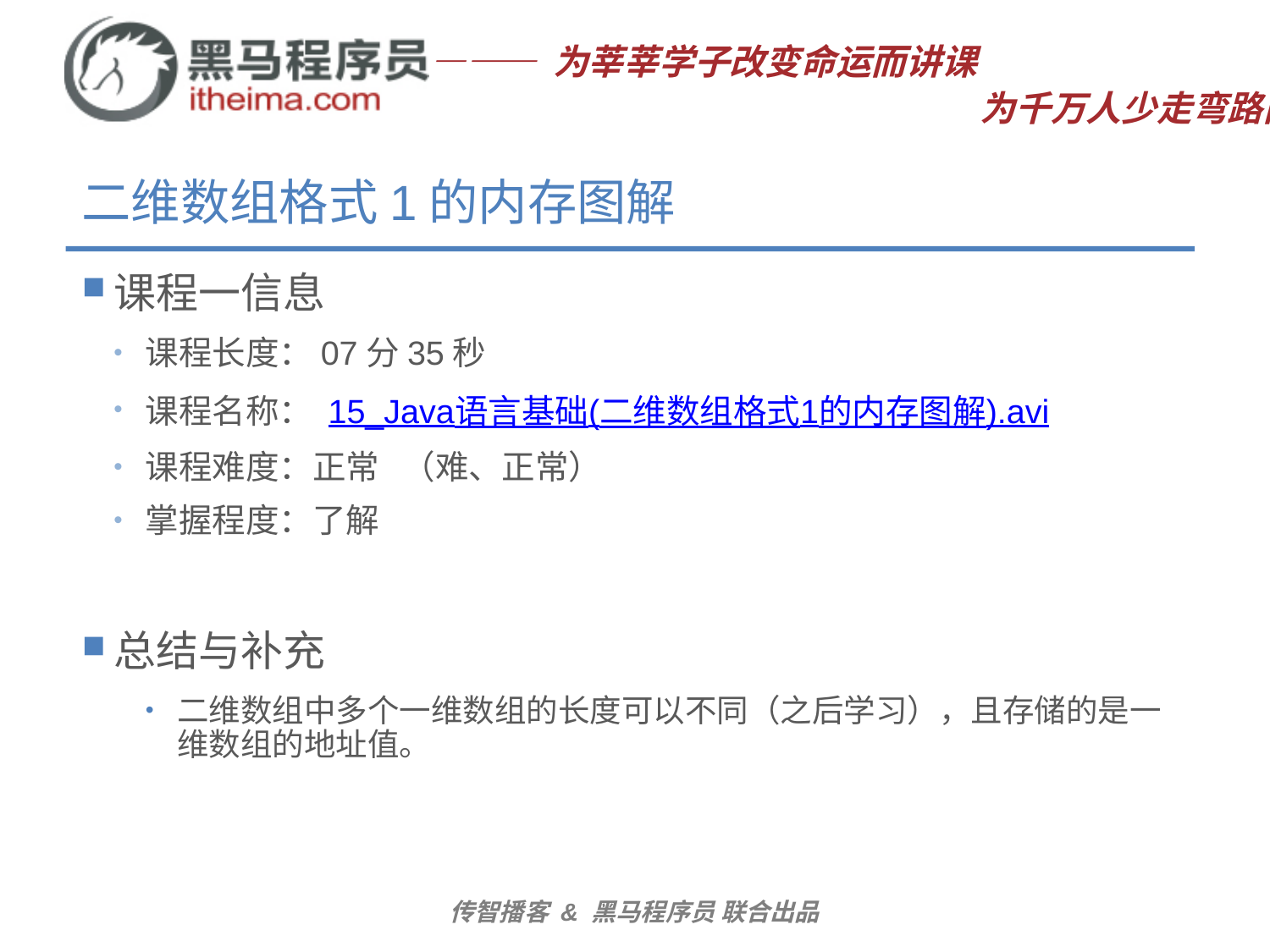

# 二维数组格式1的内存图解
课程一信息
课程长度：07分35秒
课程名称： 15_Java语言基础(二维数组格式1的内存图解).avi
课程难度：正常   （难、正常）
掌握程度：了解

总结与补充
二维数组中多个一维数组的长度可以不同（之后学习），且存储的是一维数组的地址值。